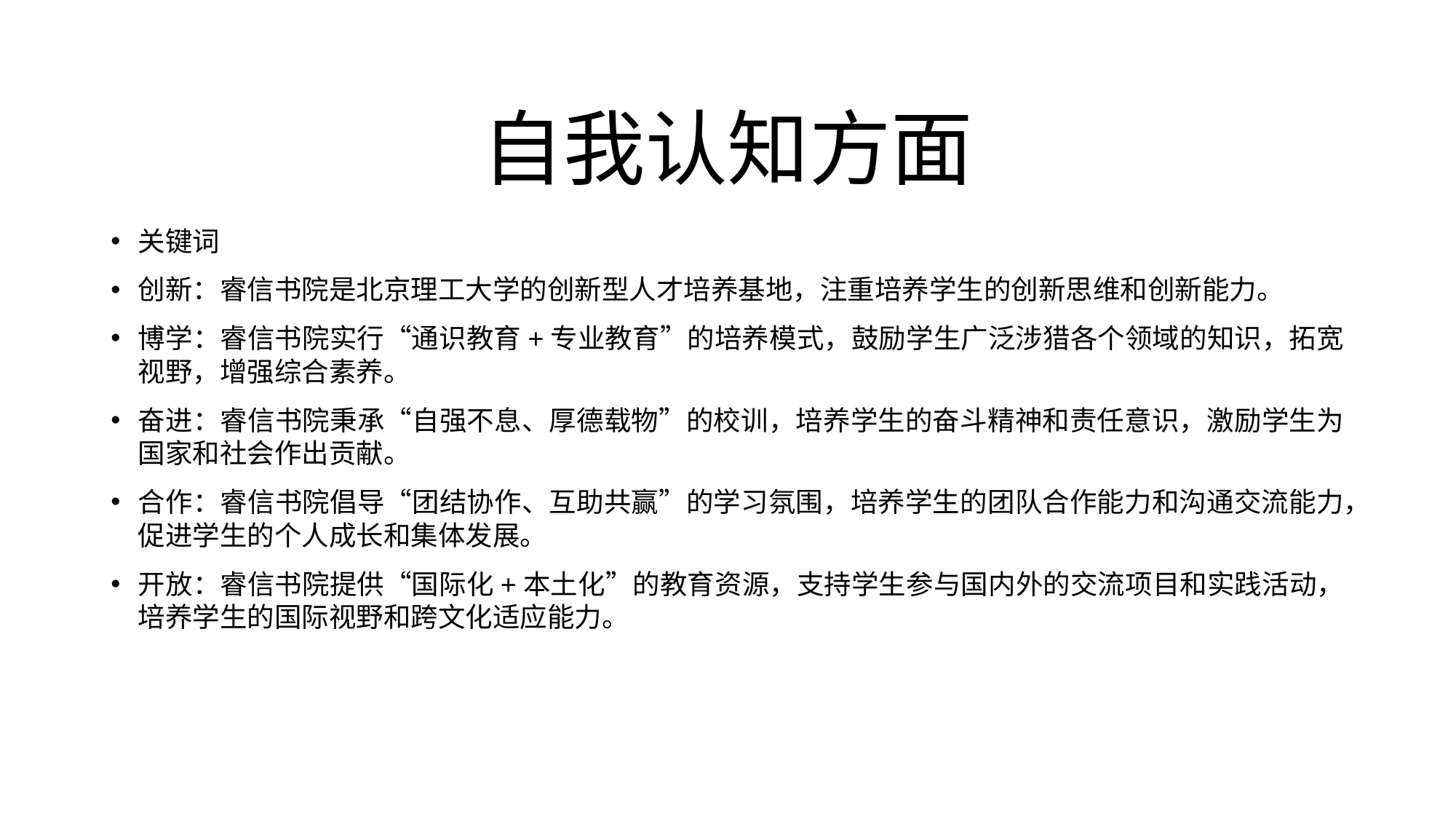

# 自我认知方面
关键词
创新：睿信书院是北京理工大学的创新型人才培养基地，注重培养学生的创新思维和创新能力。
博学：睿信书院实行“通识教育+专业教育”的培养模式，鼓励学生广泛涉猎各个领域的知识，拓宽视野，增强综合素养。
奋进：睿信书院秉承“自强不息、厚德载物”的校训，培养学生的奋斗精神和责任意识，激励学生为国家和社会作出贡献。
合作：睿信书院倡导“团结协作、互助共赢”的学习氛围，培养学生的团队合作能力和沟通交流能力，促进学生的个人成长和集体发展。
开放：睿信书院提供“国际化+本土化”的教育资源，支持学生参与国内外的交流项目和实践活动，培养学生的国际视野和跨文化适应能力。